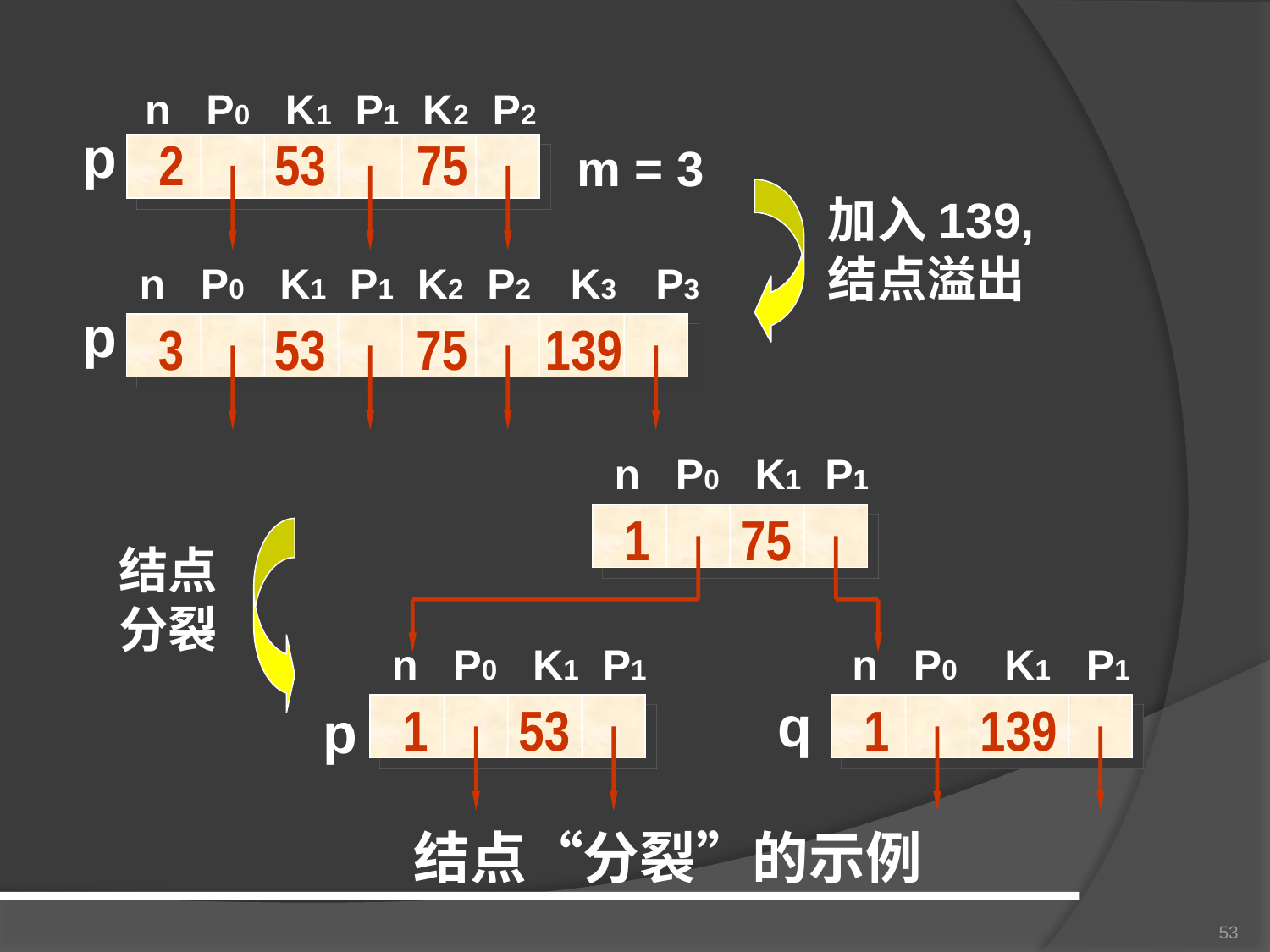

n   P0   K1  P1  K2  P2
p
2       53       75
m = 3

加入139,
结点溢出
n   P0   K1  P1  K2  P2     K3     P3
p
3       53       75      139

n   P0   K1  P1
1       75

结点
分裂

n   P0   K1  P1
n   P0    K1   P1
q
1       53
1       139
p

结点“分裂”的示例
53